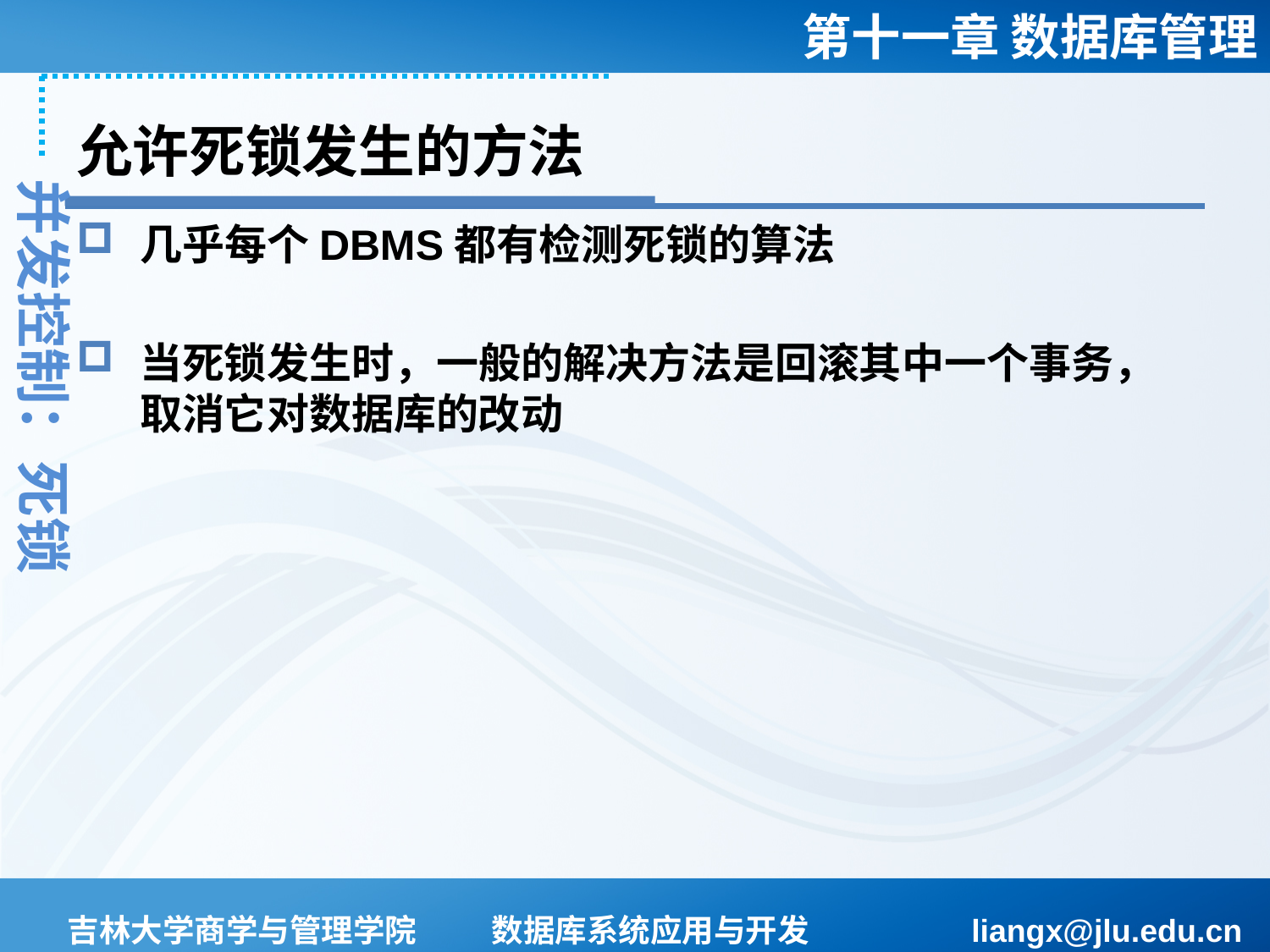

# 允许死锁发生的方法
并发控制：死锁
几乎每个DBMS都有检测死锁的算法

当死锁发生时，一般的解决方法是回滚其中一个事务，取消它对数据库的改动